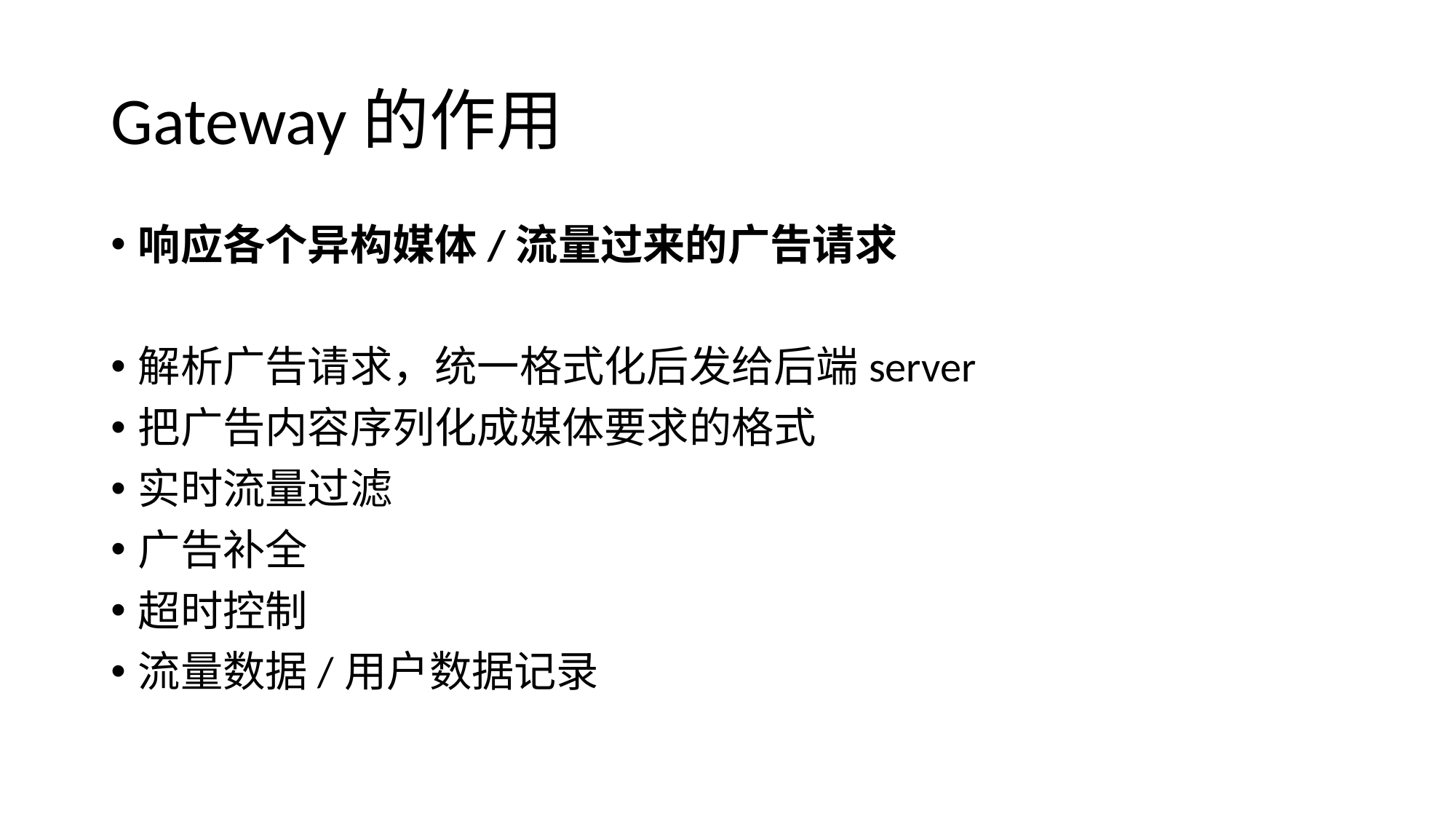

# Gateway的作用
响应各个异构媒体/流量过来的广告请求

解析广告请求，统一格式化后发给后端server
把广告内容序列化成媒体要求的格式
实时流量过滤
广告补全
超时控制
流量数据/用户数据记录